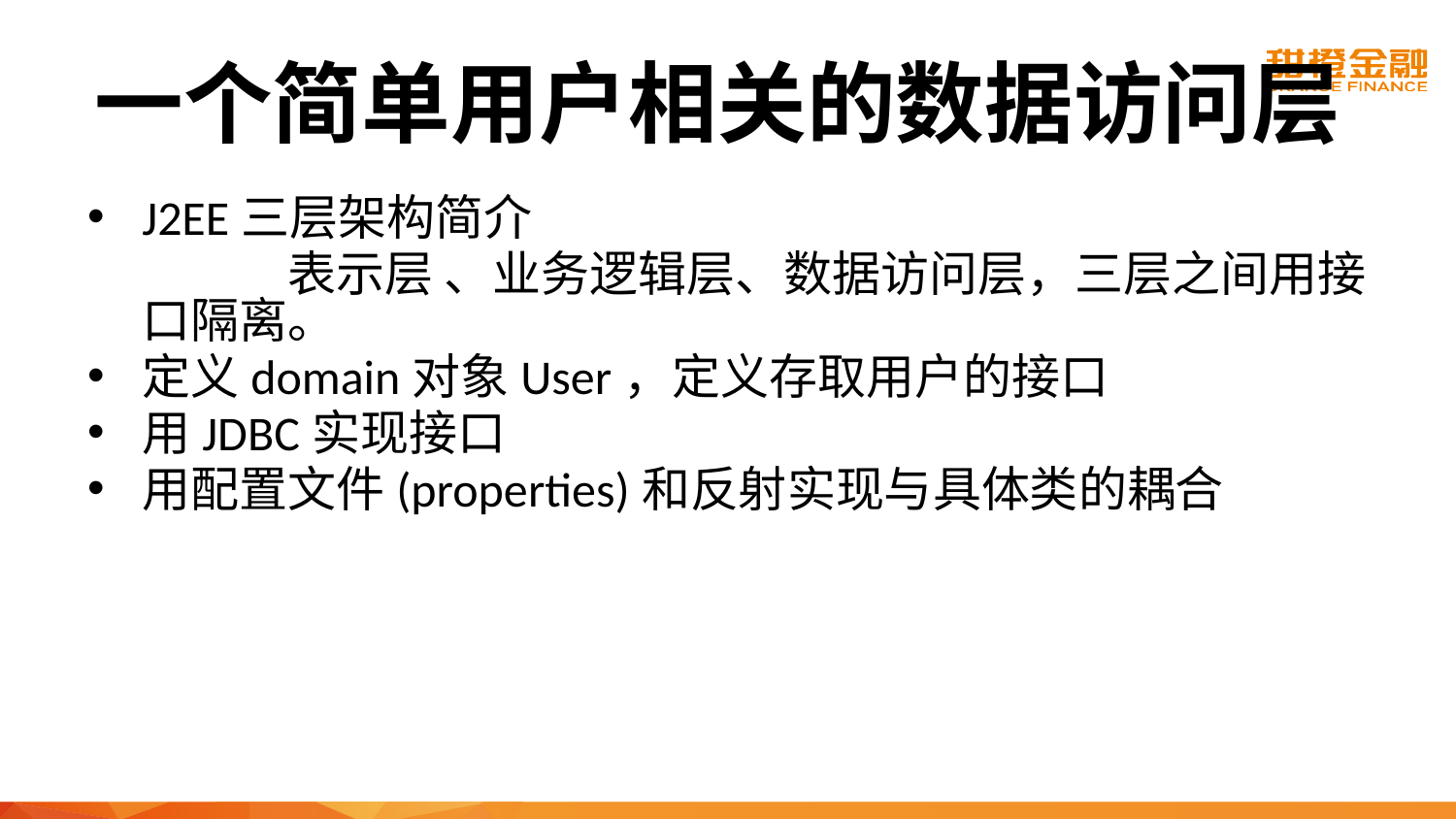

# 一个简单用户相关的数据访问层
J2EE三层架构简介
		表示层 、业务逻辑层、数据访问层，三层之间用接口隔离。
定义domain对象User，定义存取用户的接口
用JDBC实现接口
用配置文件(properties)和反射实现与具体类的耦合